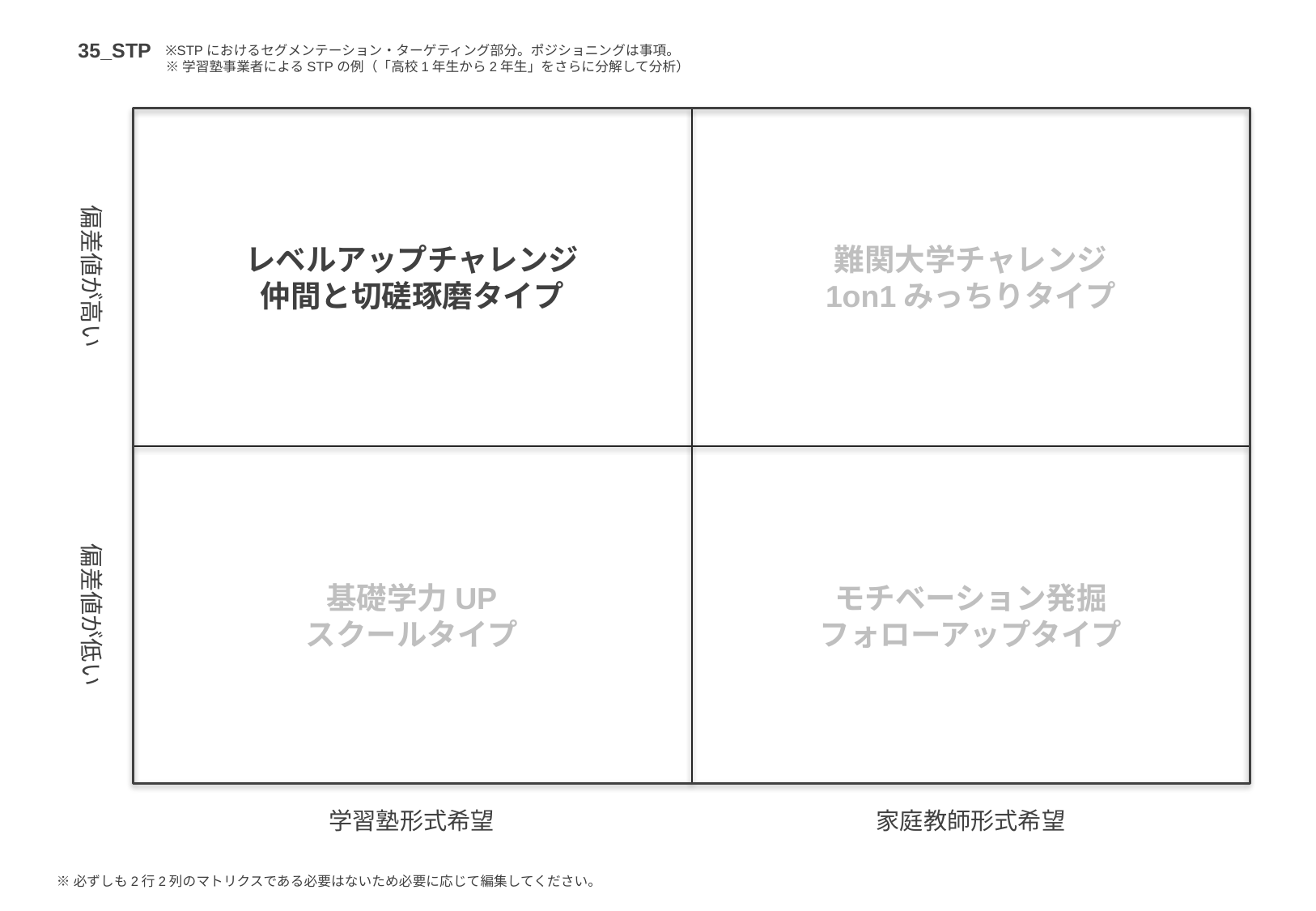

35_STP
※STPにおけるセグメンテーション・ターゲティング部分。ポジショニングは事項。
※学習塾事業者によるSTPの例（「高校1年生から2年生」をさらに分解して分析）

偏差値が高い
レベルアップチャレンジ
仲間と切磋琢磨タイプ
難関大学チャレンジ
1on1みっちりタイプ
偏差値が低い
基礎学力UP
スクールタイプ
モチベーション発掘
フォローアップタイプ
学習塾形式希望
家庭教師形式希望
※必ずしも2行2列のマトリクスである必要はないため必要に応じて編集してください。